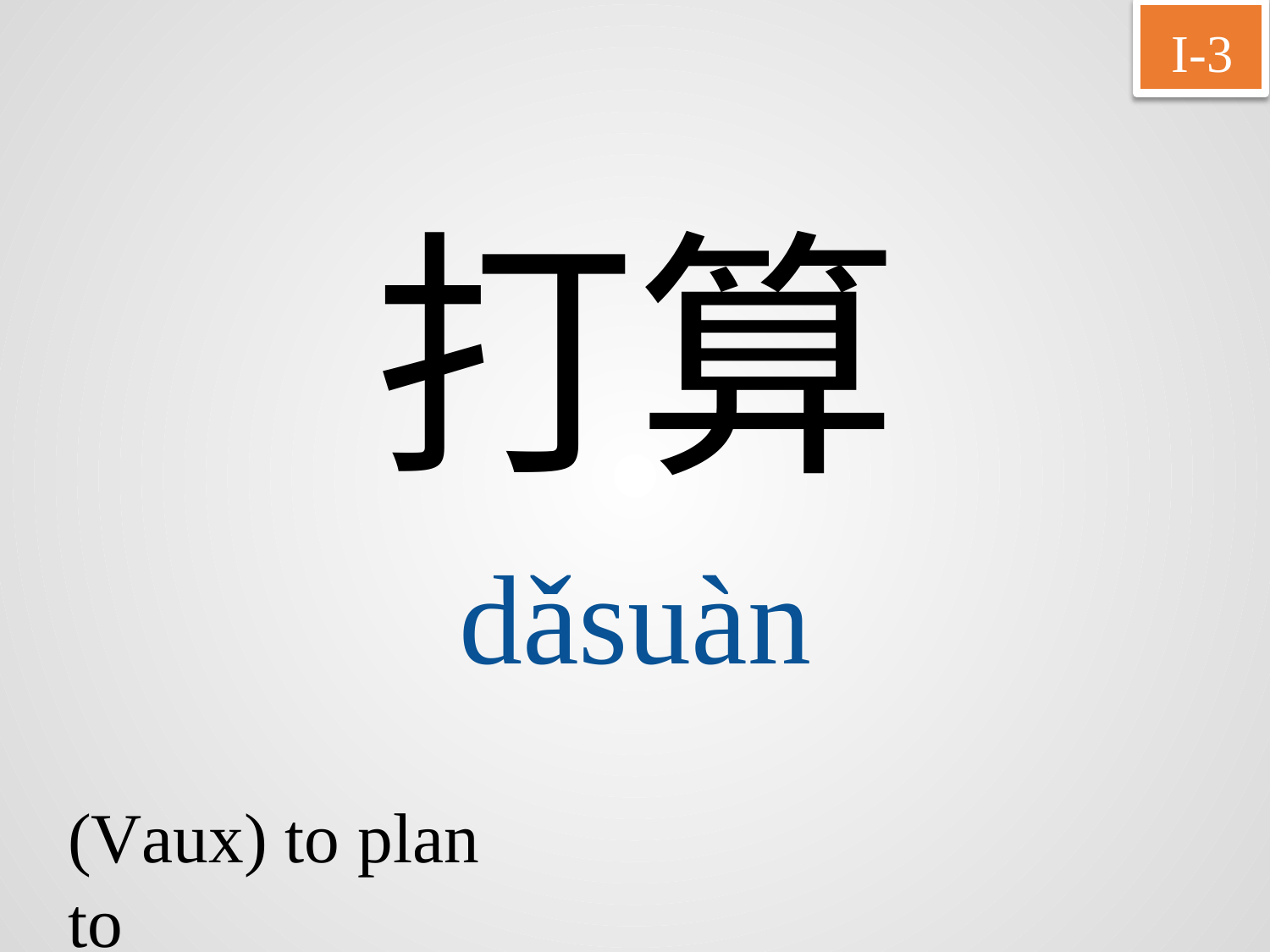

I-3

打算
dǎsuàn
(Vaux) to plan to